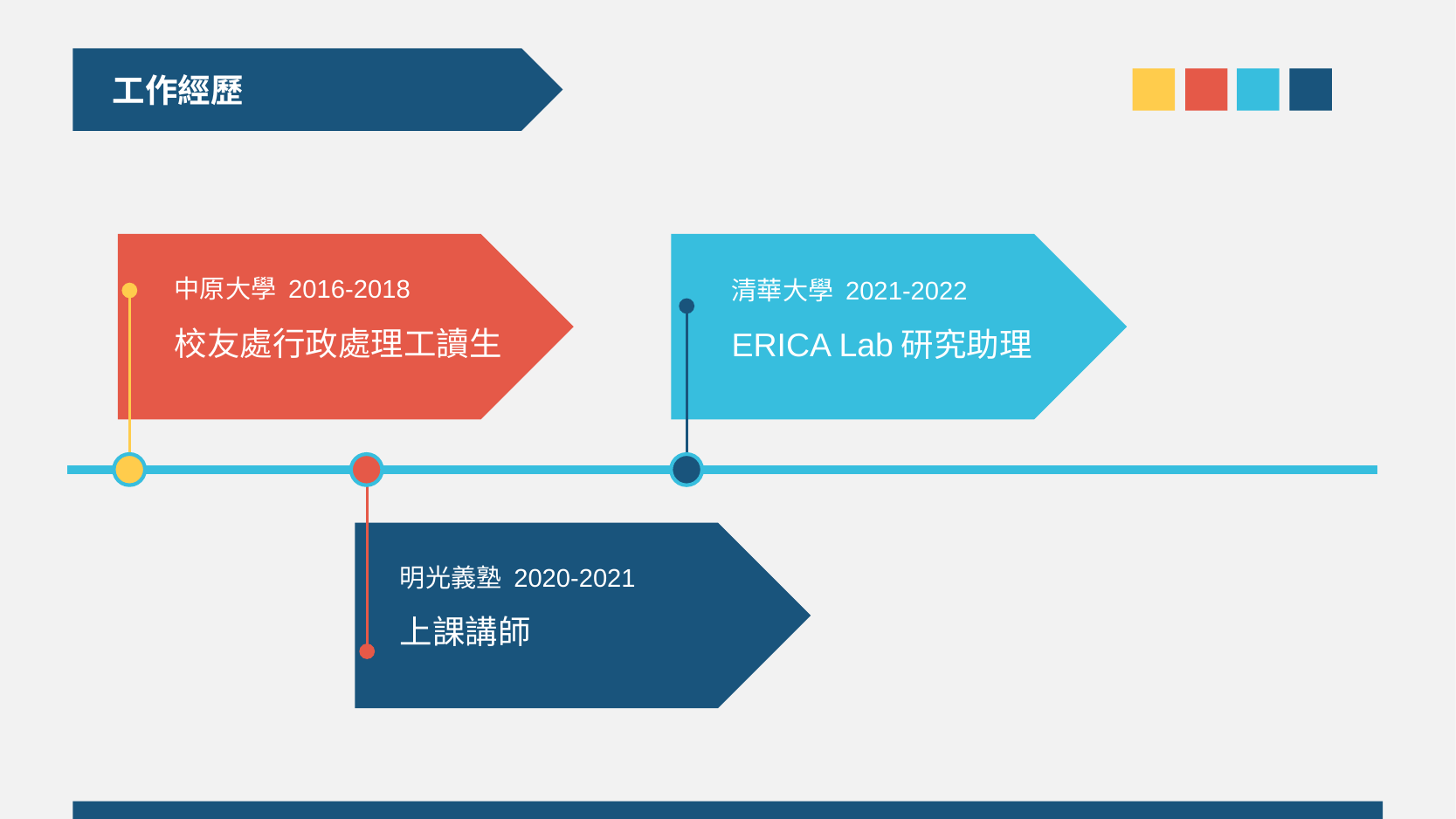

工作經歷

中原大學 2016-2018
校友處行政處理工讀生

清華大學 2021-2022
ERICA Lab研究助理

明光義塾 2020-2021
上課講師